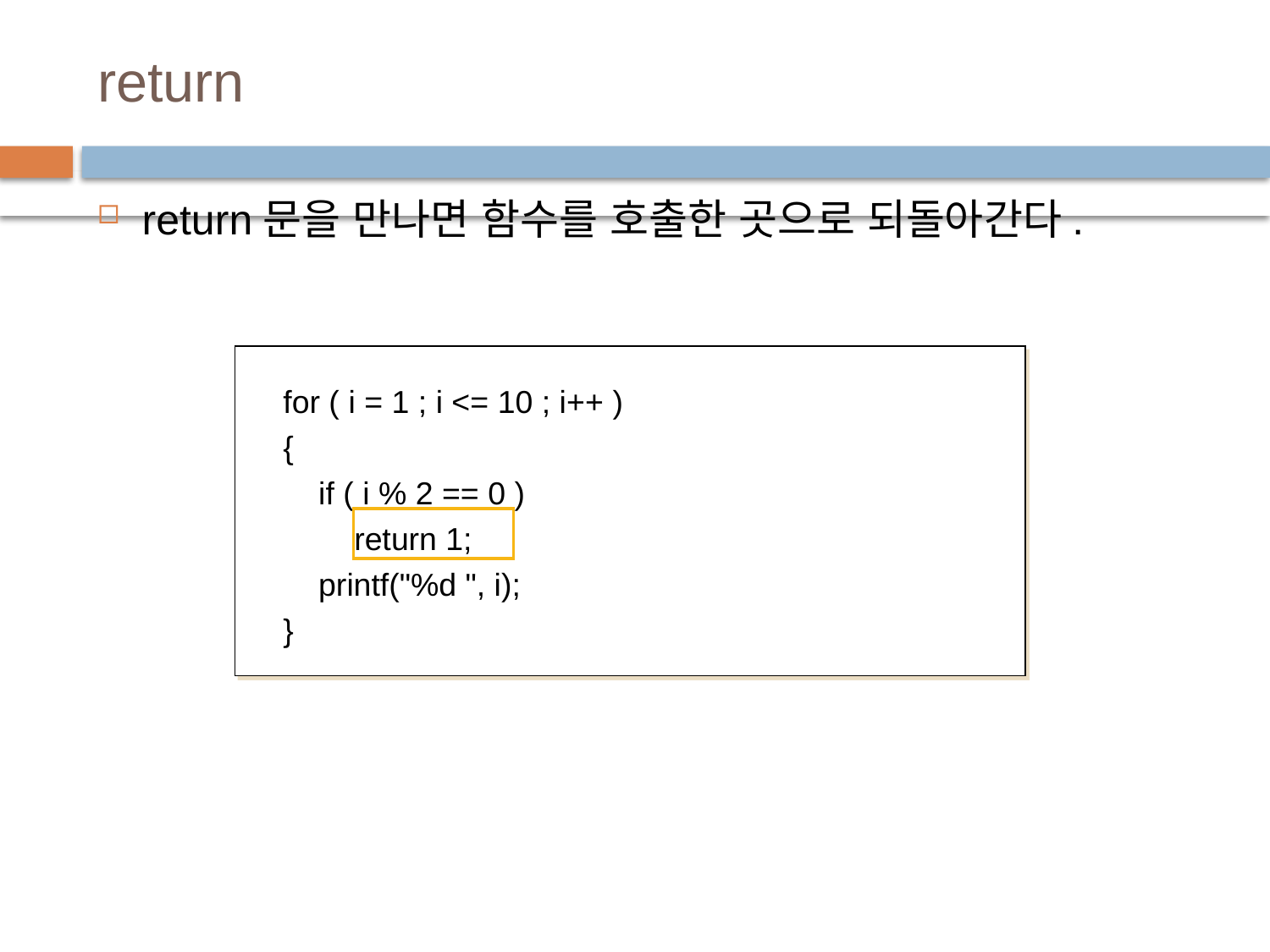

# return
return문을 만나면 함수를 호출한 곳으로 되돌아간다.
    for ( i = 1 ; i <= 10 ; i++ )
    {
        if ( i % 2 == 0 )
            return 1;
        printf("%d ", i);
    }